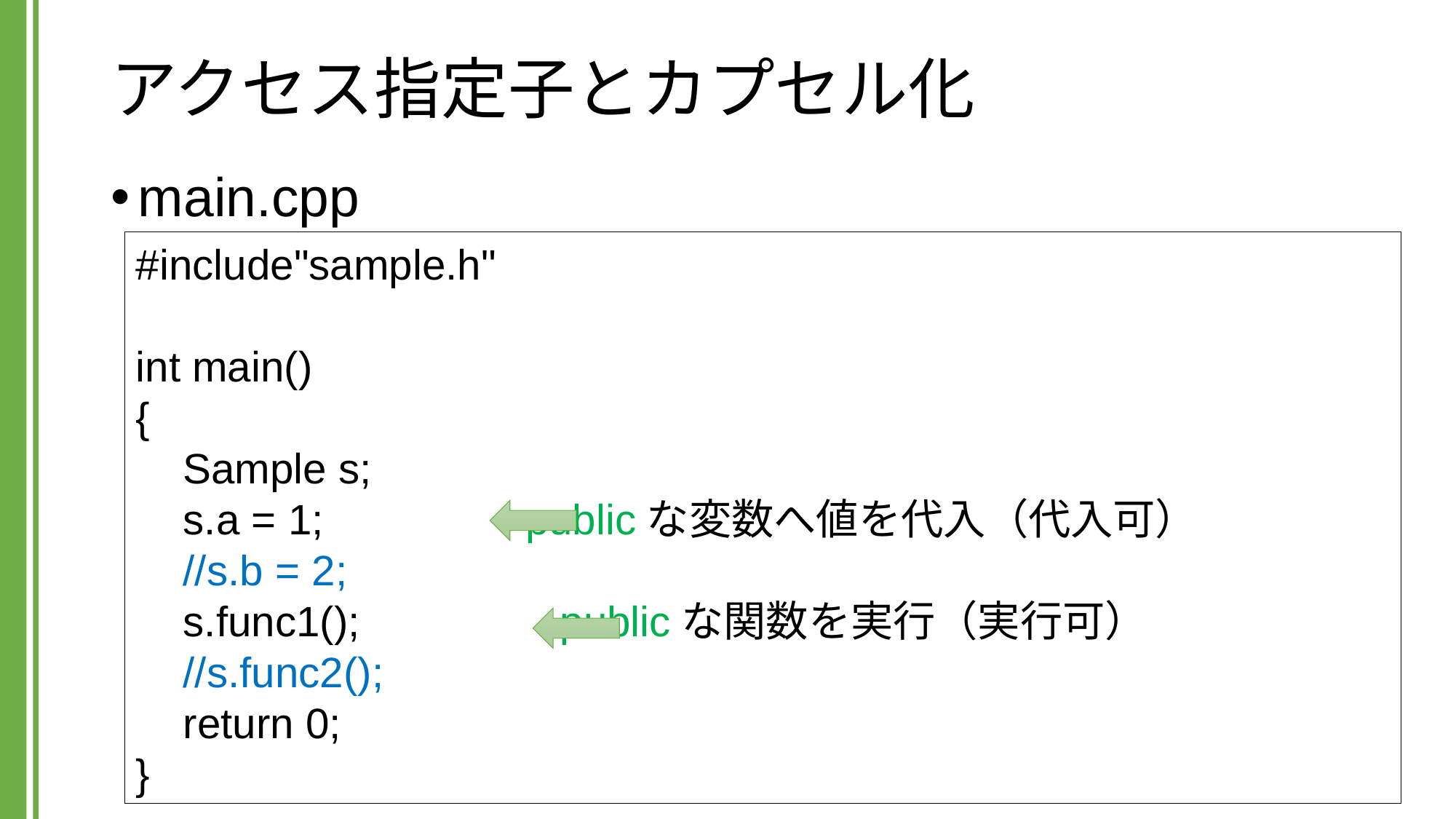

# アクセス指定子とカプセル化
main.cpp

#include"sample.h"

int main()
{
    Sample s;
    s.a = 1; 　　　　publicな変数へ値を代入（代入可）
    //s.b = 2;
    s.func1();　　　　 publicな関数を実行（実行可）
    //s.func2();
    return 0;
}